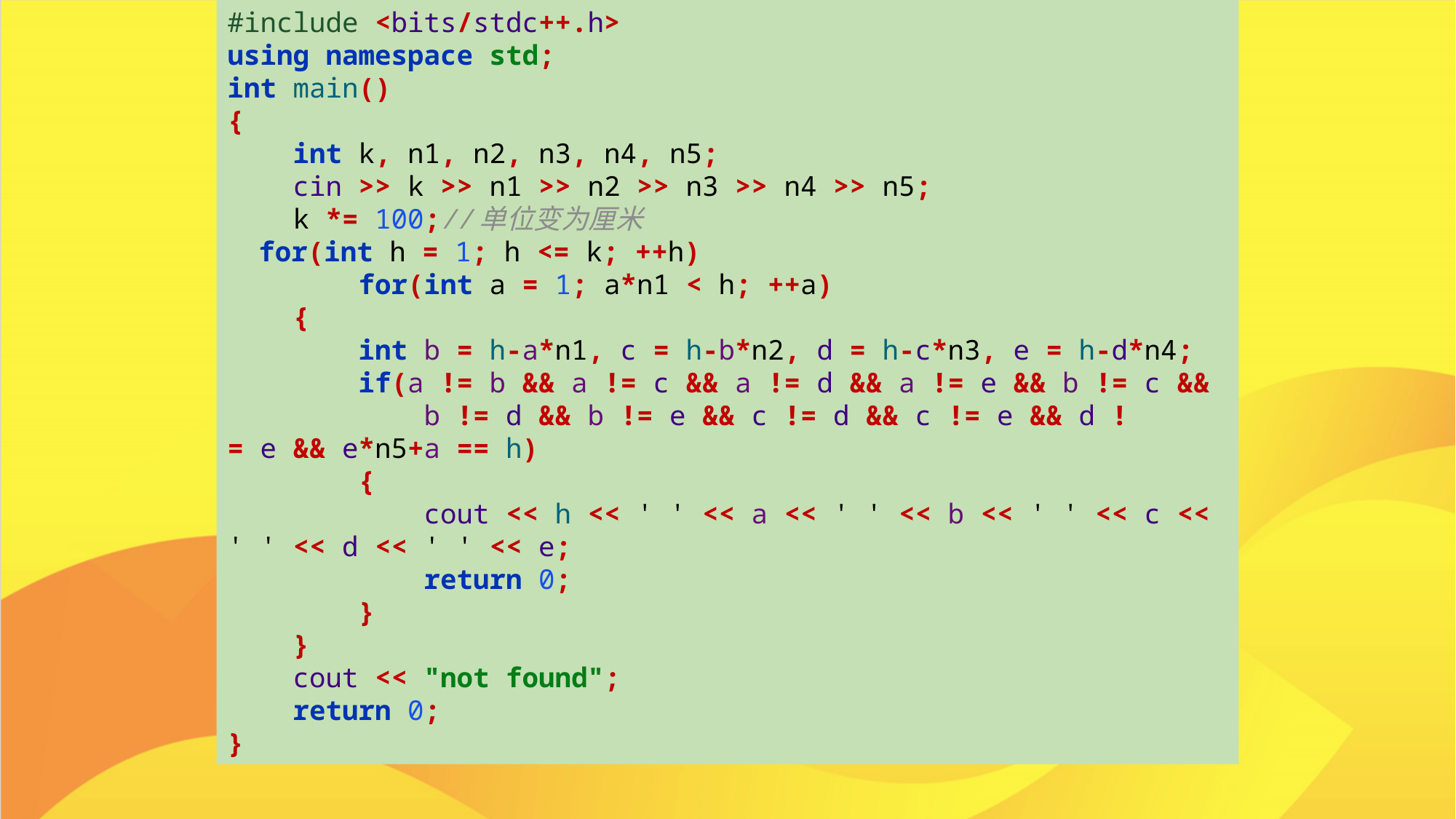

#include <bits/stdc++.h>
using namespace std;
int main()
{
    int k, n1, n2, n3, n4, n5;
    cin >> k >> n1 >> n2 >> n3 >> n4 >> n5;
    k *= 100;//单位变为厘米 
    for(int h = 1; h <= k; ++h)
        for(int a = 1; a*n1 < h; ++a)
    {
        int b = h-a*n1, c = h-b*n2, d = h-c*n3, e = h-d*n4;
        if(a != b && a != c && a != d && a != e && b != c && 
            b != d && b != e && c != d && c != e && d != e && e*n5+a == h)
        {
            cout << h << ' ' << a << ' ' << b << ' ' << c << ' ' << d << ' ' << e; 
            return 0;
        }
    }
    cout << "not found";
    return 0;
}